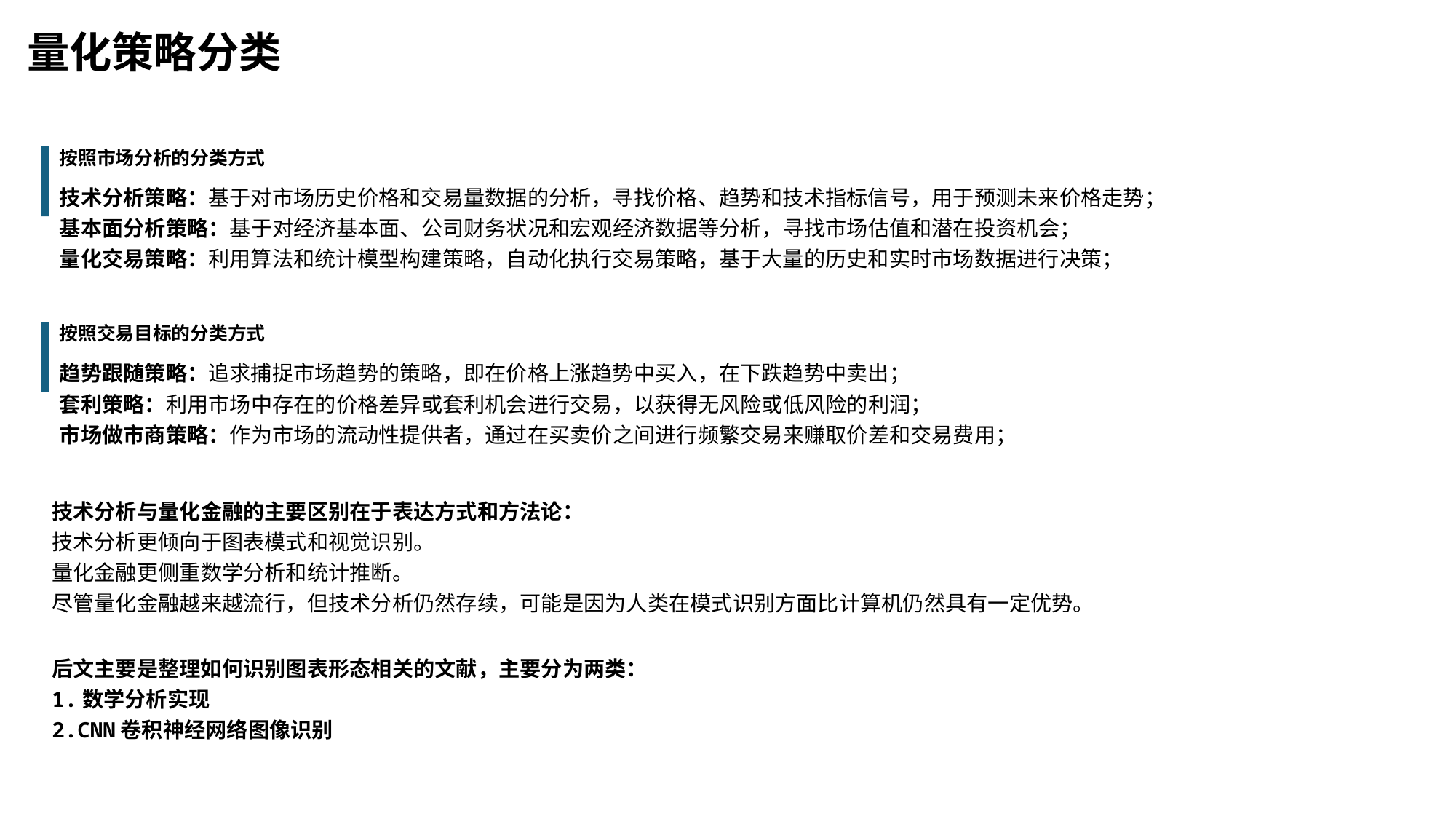

量化策略分类
按照市场分析的分类方式

技术分析策略：基于对市场历史价格和交易量数据的分析，寻找价格、趋势和技术指标信号，用于预测未来价格走势；
基本面分析策略：基于对经济基本面、公司财务状况和宏观经济数据等分析，寻找市场估值和潜在投资机会；
量化交易策略：利用算法和统计模型构建策略，自动化执行交易策略，基于大量的历史和实时市场数据进行决策；
按照交易目标的分类方式

趋势跟随策略：追求捕捉市场趋势的策略，即在价格上涨趋势中买入，在下跌趋势中卖出；
套利策略：利用市场中存在的价格差异或套利机会进行交易，以获得无风险或低风险的利润；
市场做市商策略：作为市场的流动性提供者，通过在买卖价之间进行频繁交易来赚取价差和交易费用；
技术分析与量化金融的主要区别在于表达方式和方法论：
技术分析更倾向于图表模式和视觉识别。
量化金融更侧重数学分析和统计推断。
尽管量化金融越来越流行，但技术分析仍然存续，可能是因为人类在模式识别方面比计算机仍然具有一定优势。
后文主要是整理如何识别图表形态相关的文献，主要分为两类：
1.数学分析实现
2.CNN卷积神经网络图像识别